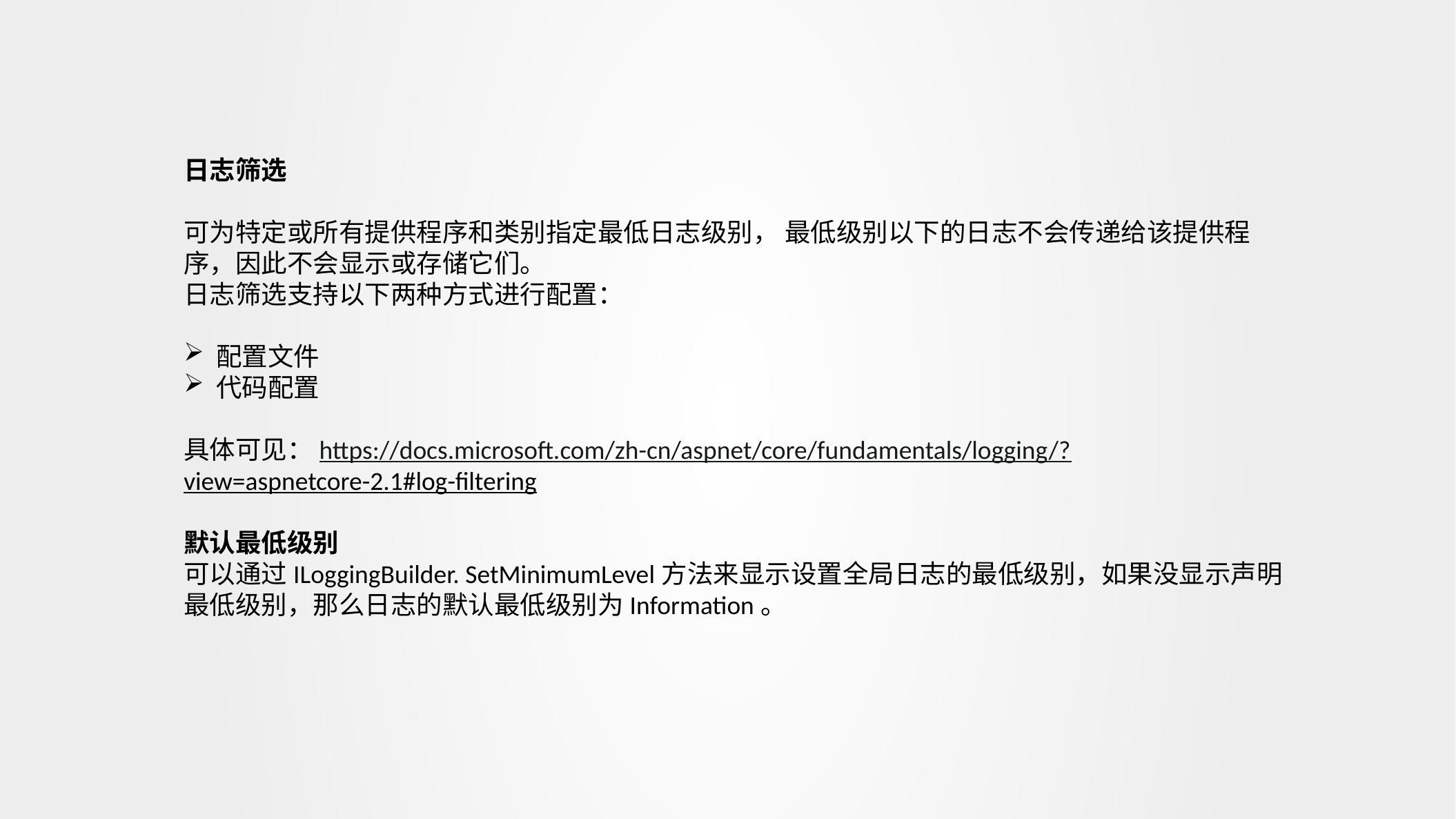

日志筛选

可为特定或所有提供程序和类别指定最低日志级别， 最低级别以下的日志不会传递给该提供程序，因此不会显示或存储它们。
日志筛选支持以下两种方式进行配置：

配置文件
代码配置

具体可见：https://docs.microsoft.com/zh-cn/aspnet/core/fundamentals/logging/?view=aspnetcore-2.1#log-filtering

默认最低级别
可以通过ILoggingBuilder. SetMinimumLevel方法来显示设置全局日志的最低级别，如果没显示声明最低级别，那么日志的默认最低级别为Information。